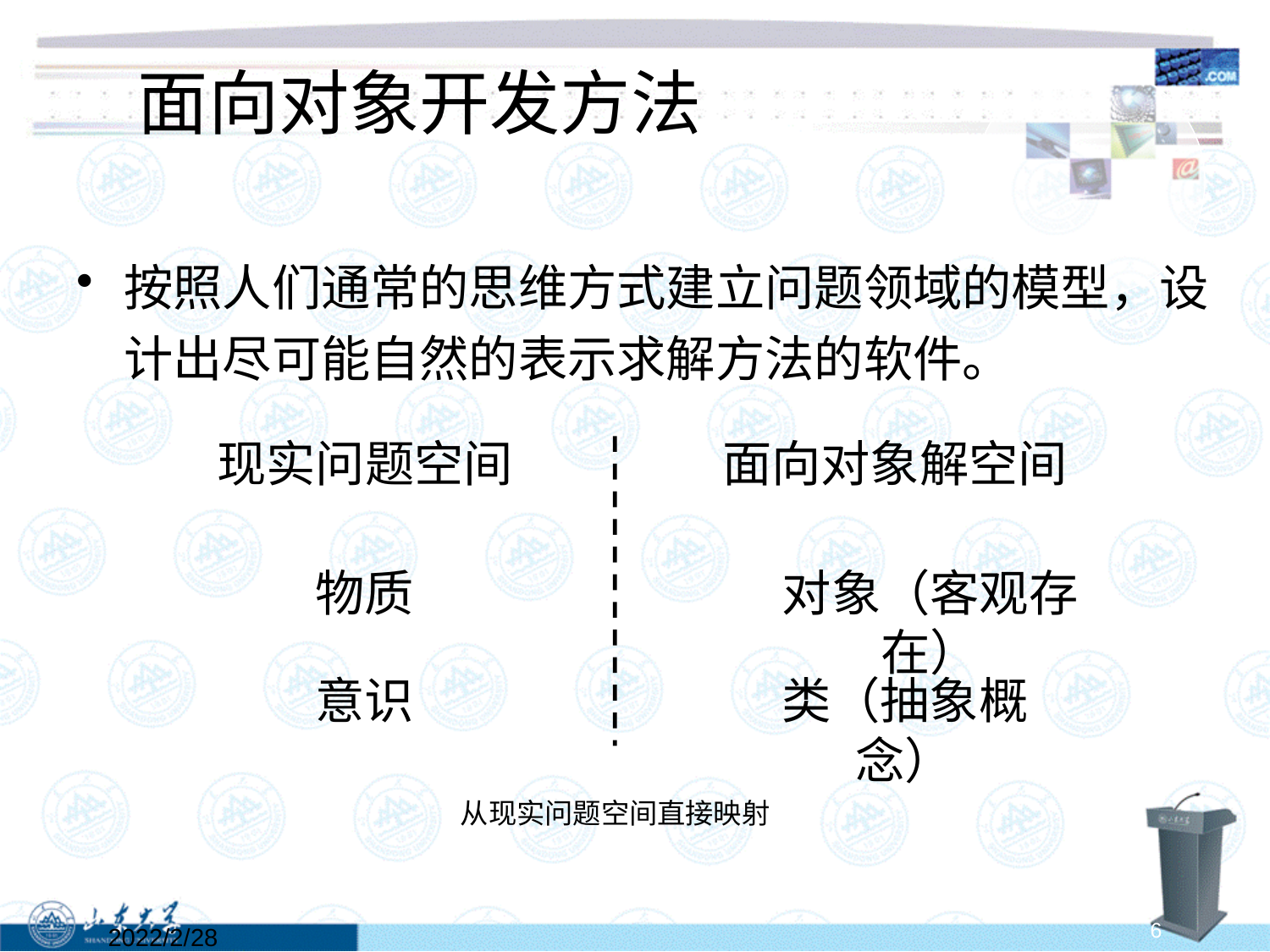

# 面向对象开发方法
按照人们通常的思维方式建立问题领域的模型，设计出尽可能自然的表示求解方法的软件。
现实问题空间
面向对象解空间

物质
对象（客观存在）
意识
类（抽象概念）
从现实问题空间直接映射
2022/2/28
6